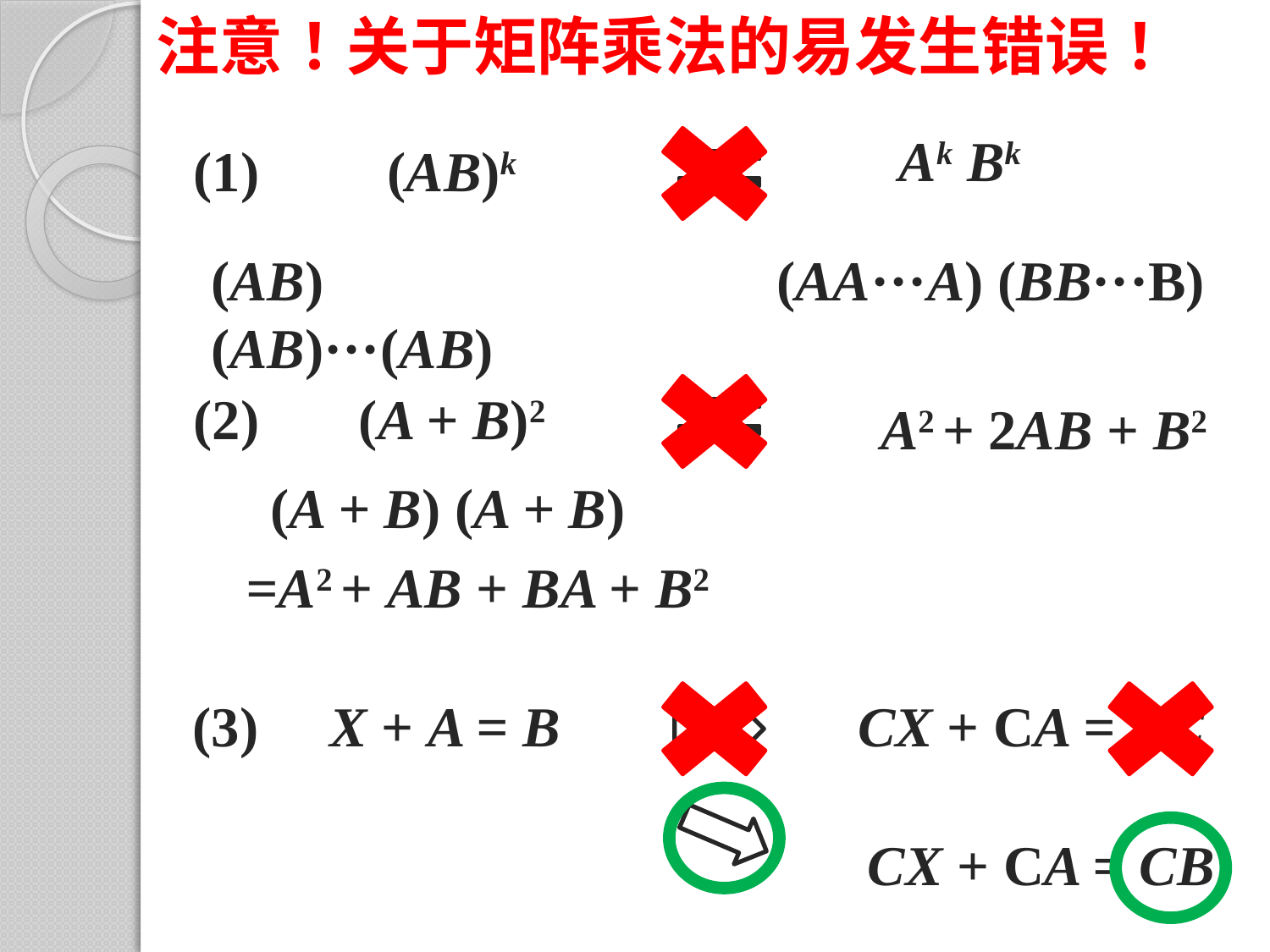

注意！关于矩阵乘法的易发生错误！

Ak Bk
(1)         (AB)k

(AB) (AB)···(AB)

(AA···A) (BB···B)

(2)       (A + B)2

A2 + 2AB + B2
(A + B) (A + B)

=A2 + AB + BA + B2

(3)     X + A = B
CX + CA = BC

CX + CA = CB